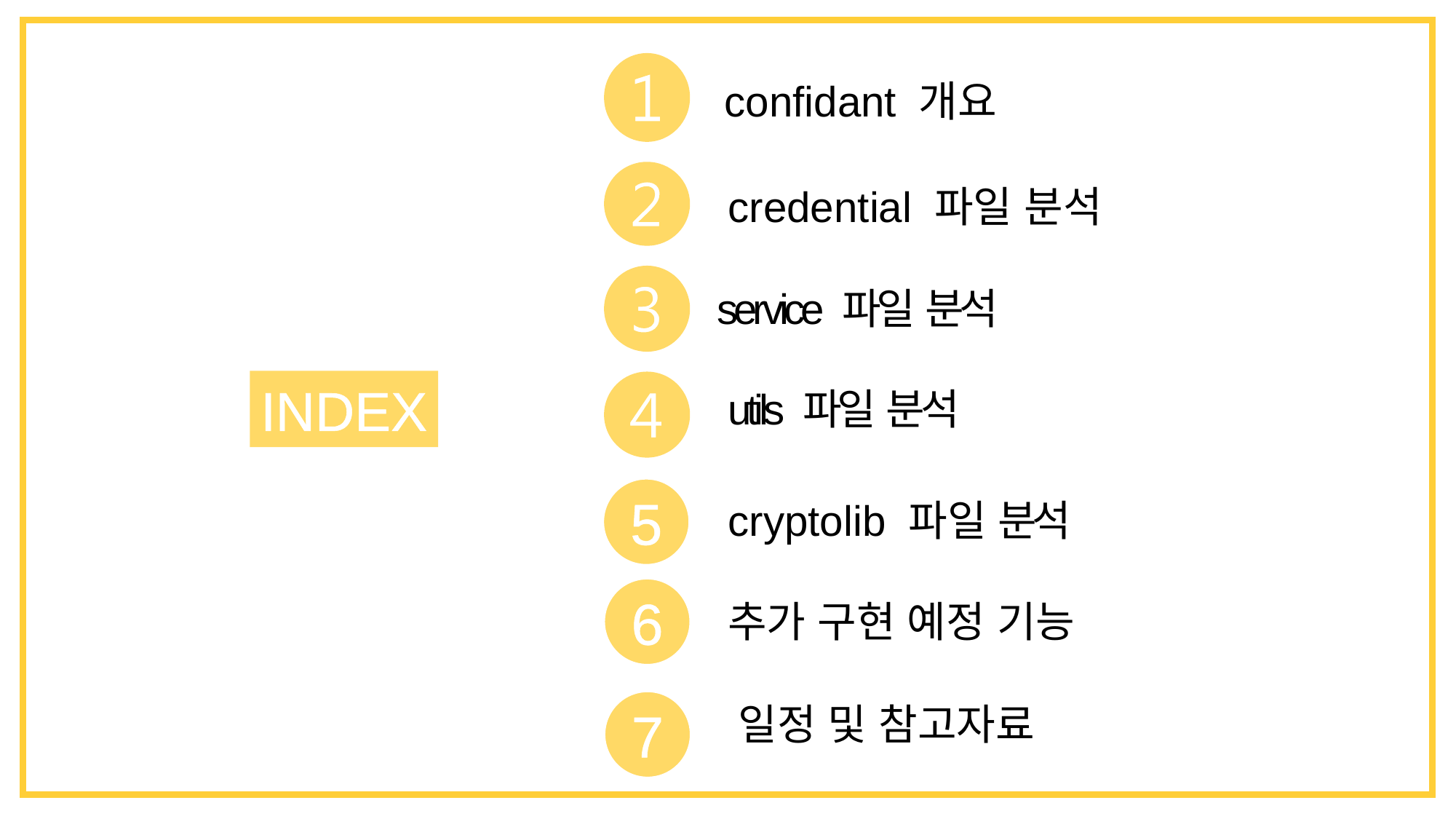

confidant 개요

credential 파일 분석

service 파일  분석

INDEX
utils 파일  분석

5
cryptolib 파일 분석
6
추가 구현 예정 기능
7
일정 및 참고자료